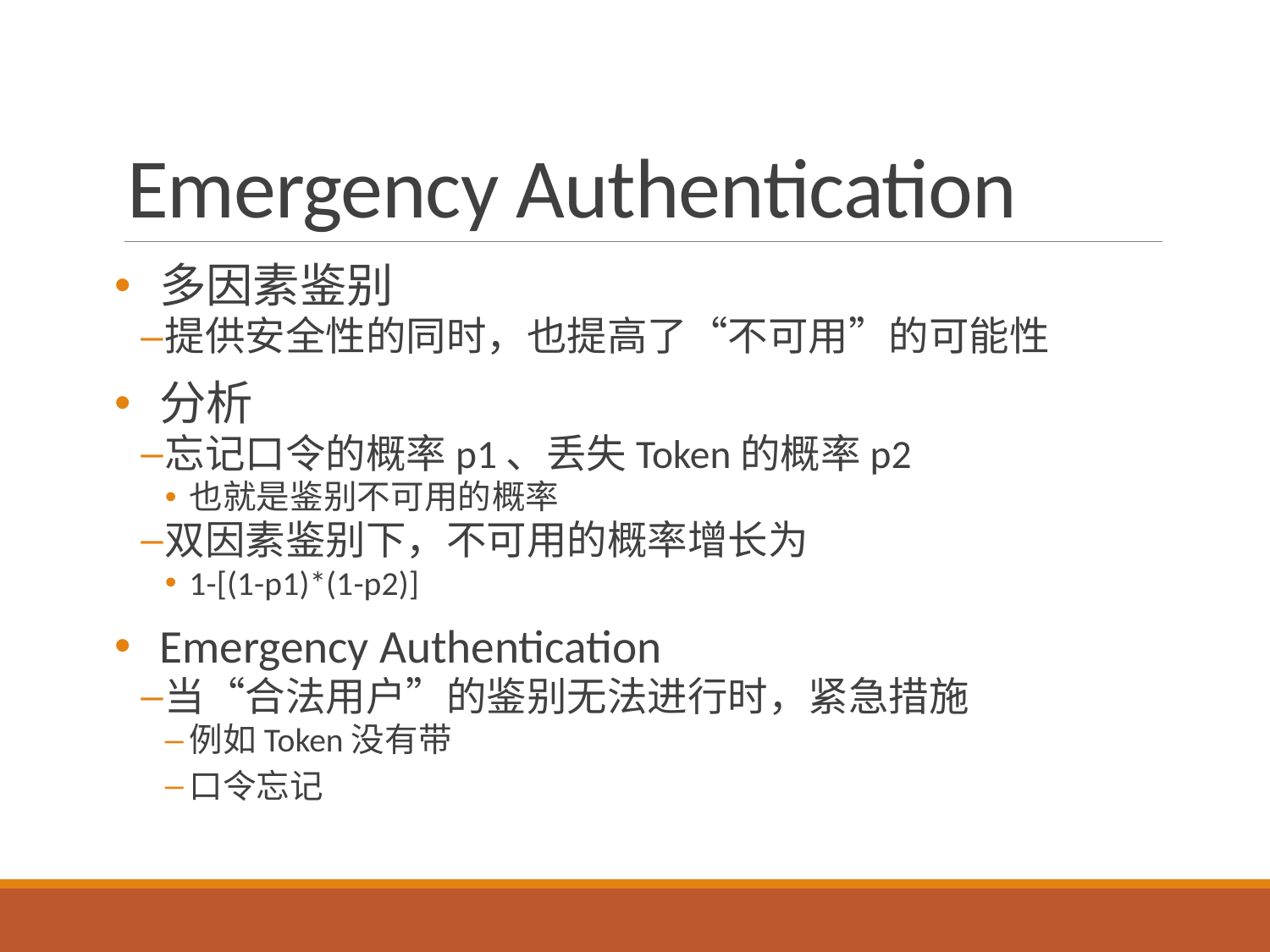

# Emergency Authentication
多因素鉴别
提供安全性的同时，也提高了“不可用”的可能性
分析
忘记口令的概率p1、丢失Token的概率p2
也就是鉴别不可用的概率
双因素鉴别下，不可用的概率增长为
1-[(1-p1)*(1-p2)]
Emergency Authentication
当“合法用户”的鉴别无法进行时，紧急措施
例如Token没有带
口令忘记